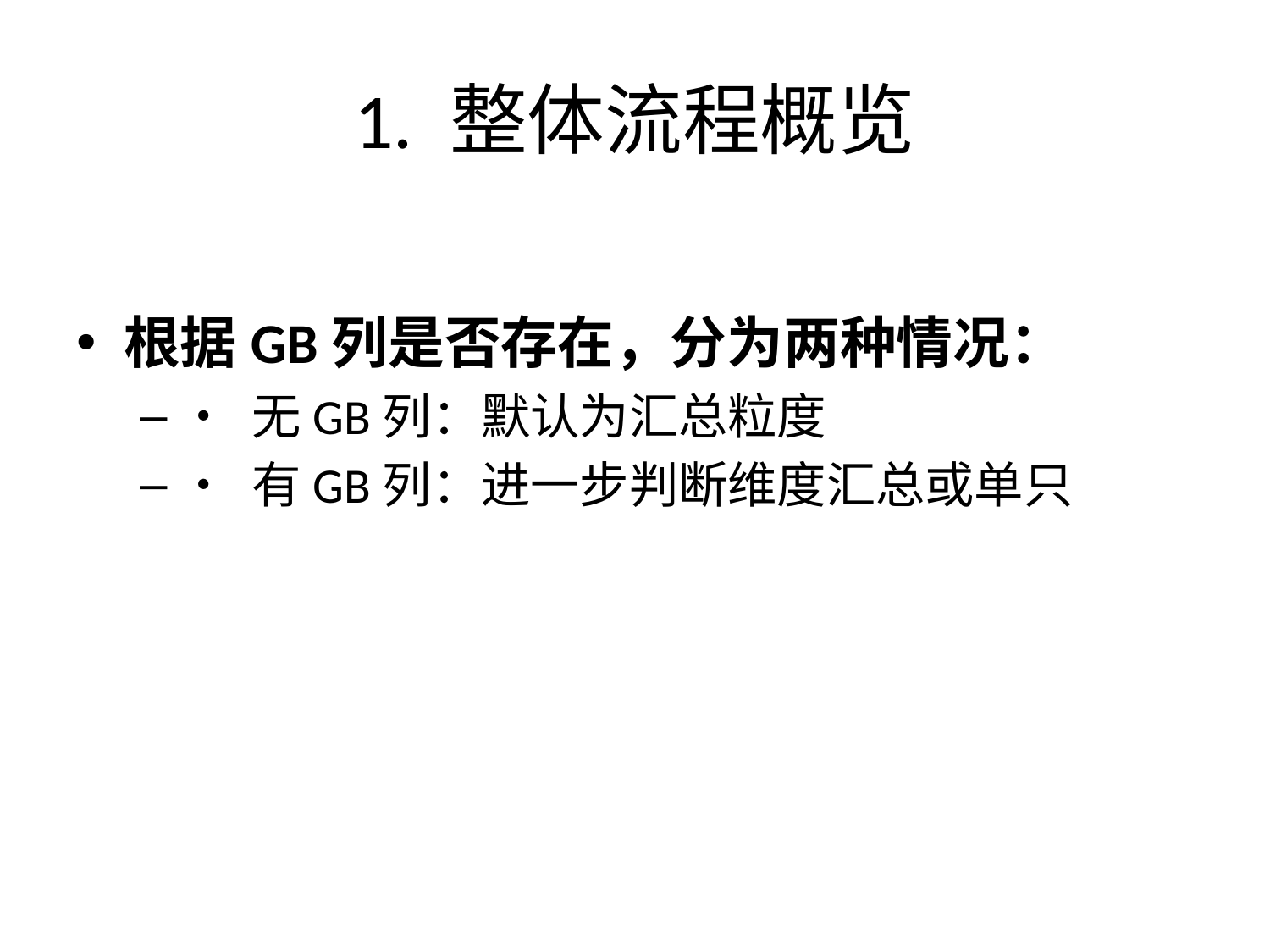

# 1. 整体流程概览

根据GB列是否存在，分为两种情况：
• 无GB列：默认为汇总粒度
• 有GB列：进一步判断维度汇总或单只